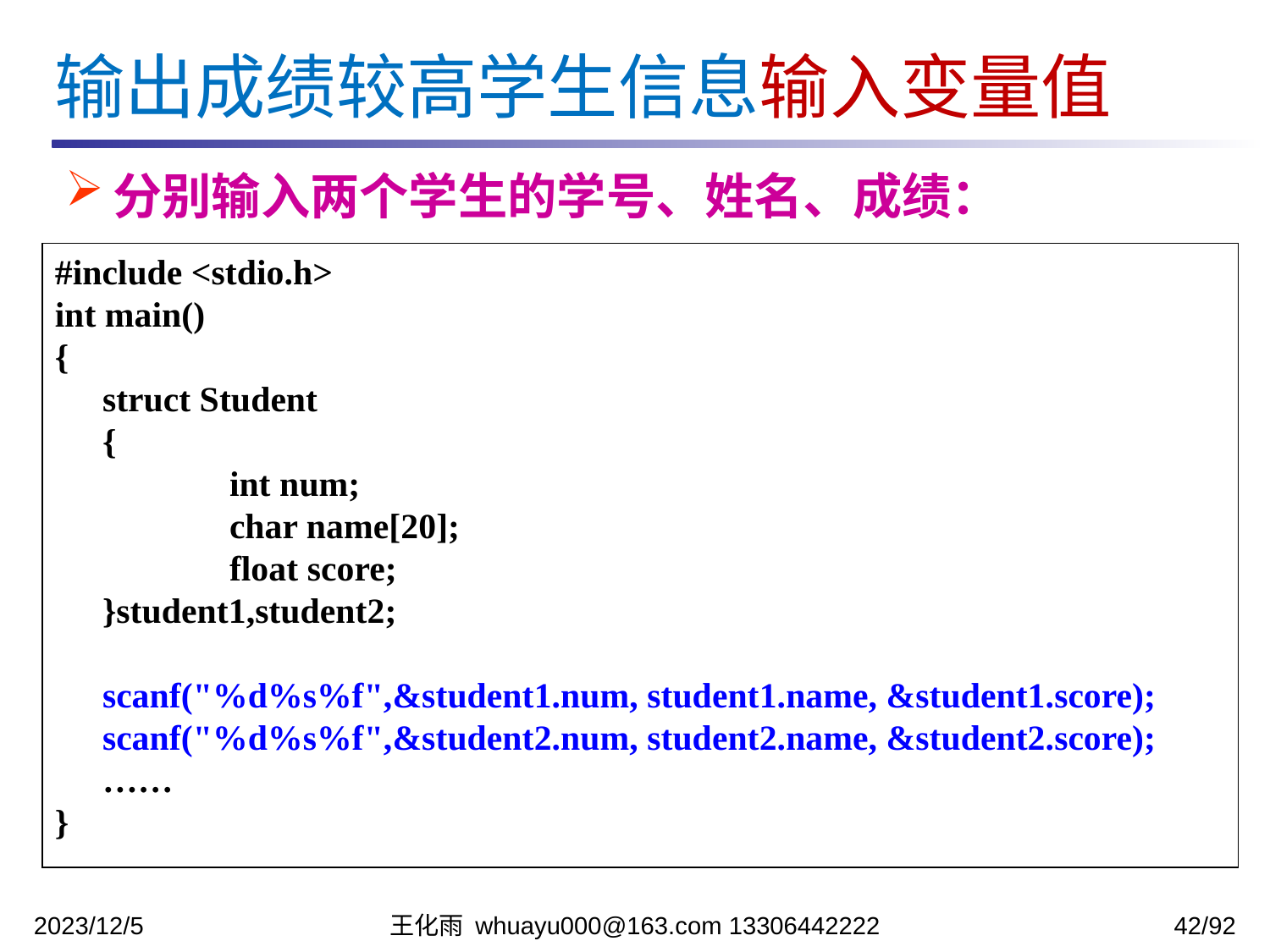

输出成绩较高学生信息输入变量值
分别输入两个学生的学号、姓名、成绩：
#include <stdio.h>
int main()
{
	struct Student
	{
		int num;
		char name[20];
		float score;
	}student1,student2;

	scanf("%d%s%f",&student1.num, student1.name, &student1.score);
	scanf("%d%s%f",&student2.num, student2.name, &student2.score);
	……
}
2023/12/5
王化雨 whuayu000@163.com 13306442222
42/92